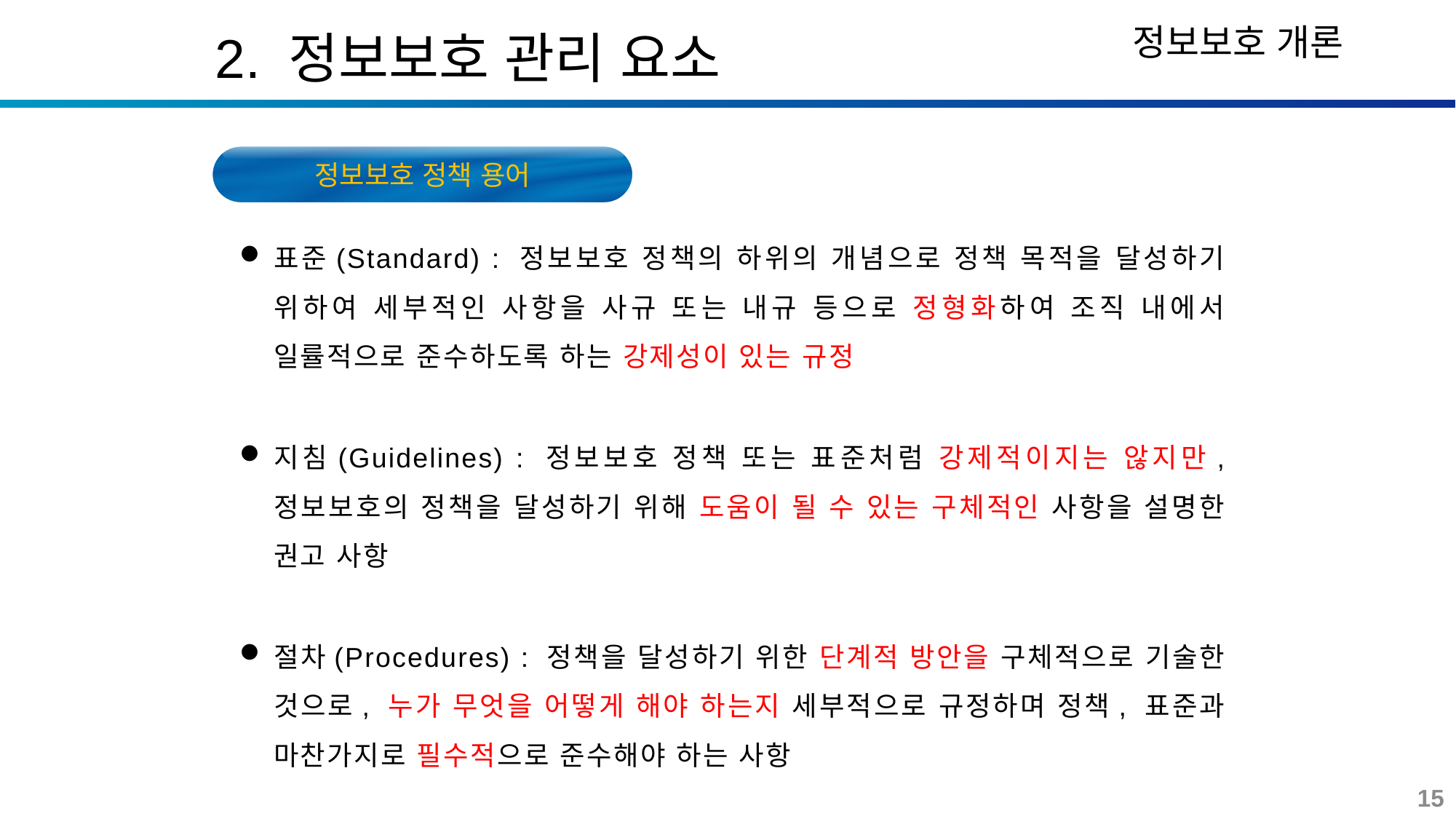

2. 정보보호 관리 요소
정보보호 정책 용어

표준(Standard) : 정보보호 정책의 하위의 개념으로 정책 목적을 달성하기 위하여 세부적인 사항을 사규 또는 내규 등으로 정형화하여 조직 내에서 일률적으로 준수하도록 하는 강제성이 있는 규정

지침(Guidelines) : 정보보호 정책 또는 표준처럼 강제적이지는 않지만, 정보보호의 정책을 달성하기 위해 도움이 될 수 있는 구체적인 사항을 설명한 권고 사항

절차(Procedures) : 정책을 달성하기 위한 단계적 방안을 구체적으로 기술한 것으로, 누가 무엇을 어떻게 해야 하는지 세부적으로 규정하며 정책, 표준과 마찬가지로 필수적으로 준수해야 하는 사항

15